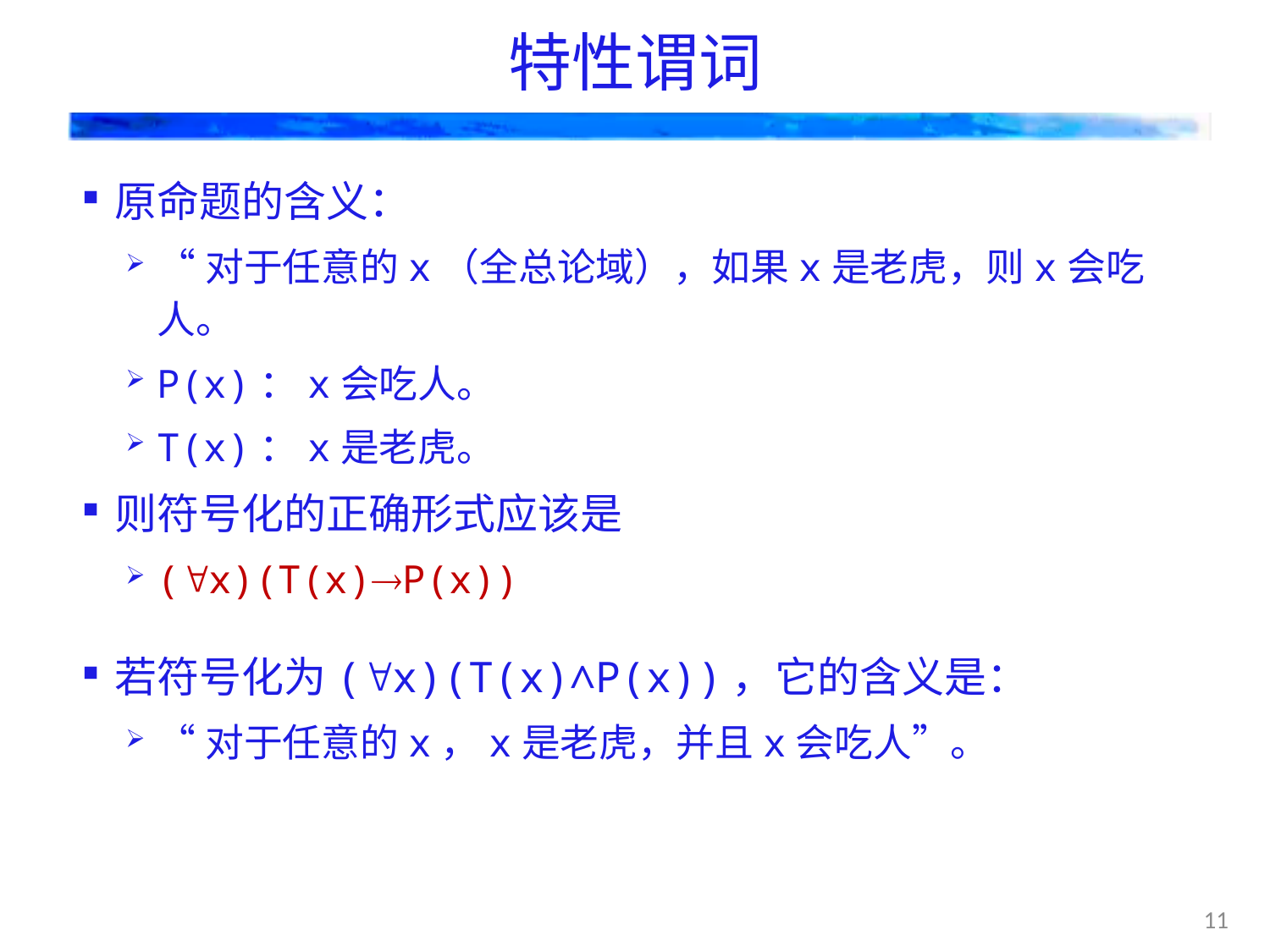

# 特性谓词
原命题的含义：
“对于任意的x（全总论域），如果x是老虎，则x会吃人。
P(x)：x会吃人。
T(x)：x是老虎。
则符号化的正确形式应该是
(∀x)(T(x)→P(x))
若符号化为(∀x)(T(x)∧P(x))，它的含义是：
“对于任意的x，x是老虎，并且x会吃人”。
11